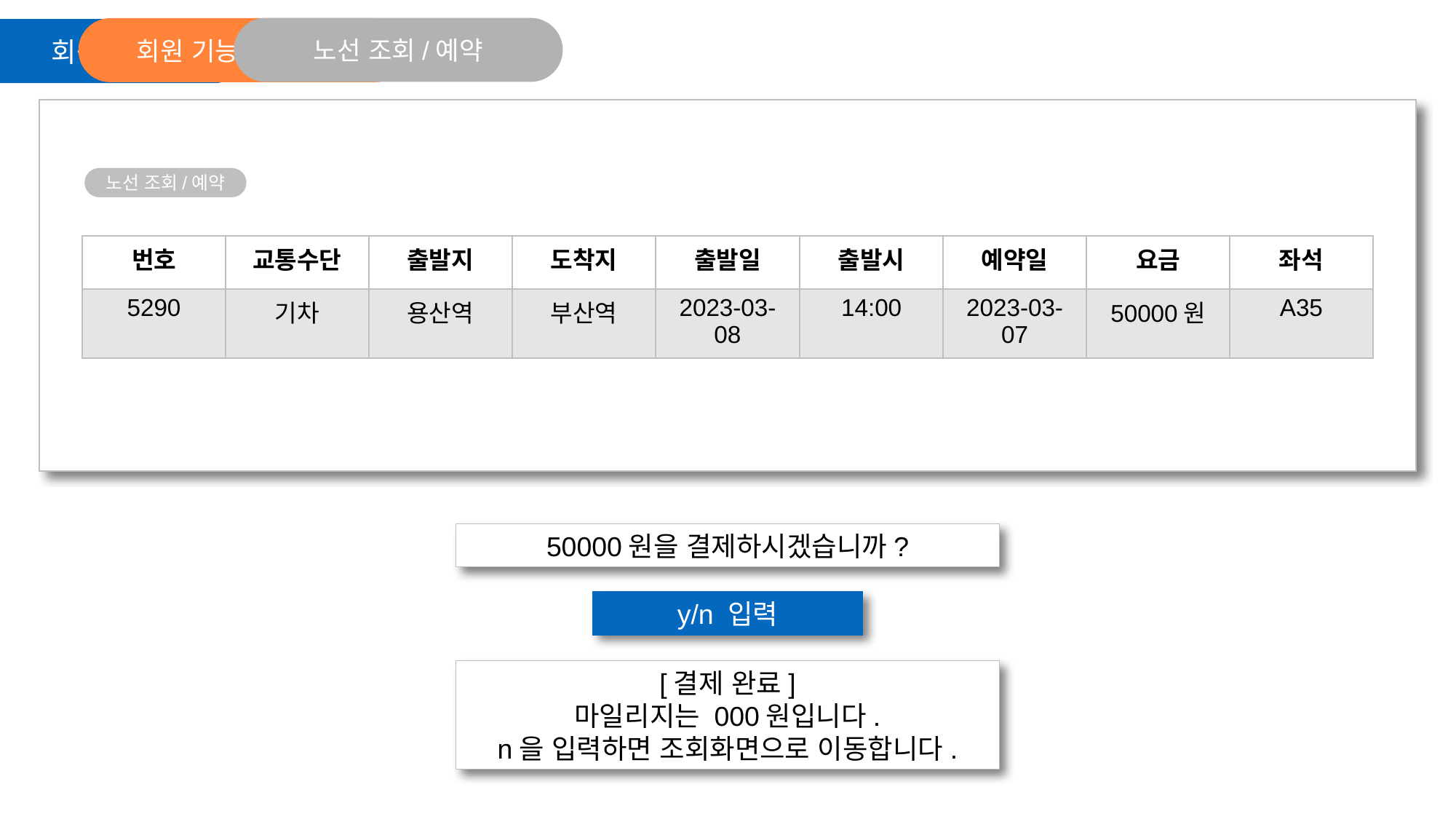

노선 조회/예약
회원 기능 선택 화면
회원 기능

노선 조회/예약
| 번호 | 교통수단 | 출발지 | 도착지 | 출발일 | 출발시 | 예약일 | 요금 | 좌석 |
| --- | --- | --- | --- | --- | --- | --- | --- | --- |
| 5290 | 기차 | 용산역 | 부산역 | 2023-03-08 | 14:00 | 2023-03-07 | 50000원 | A35 |
50000원을 결제하시겠습니까?
y/n 입력
[결제 완료]
마일리지는 000원입니다.
n을 입력하면 조회화면으로 이동합니다.